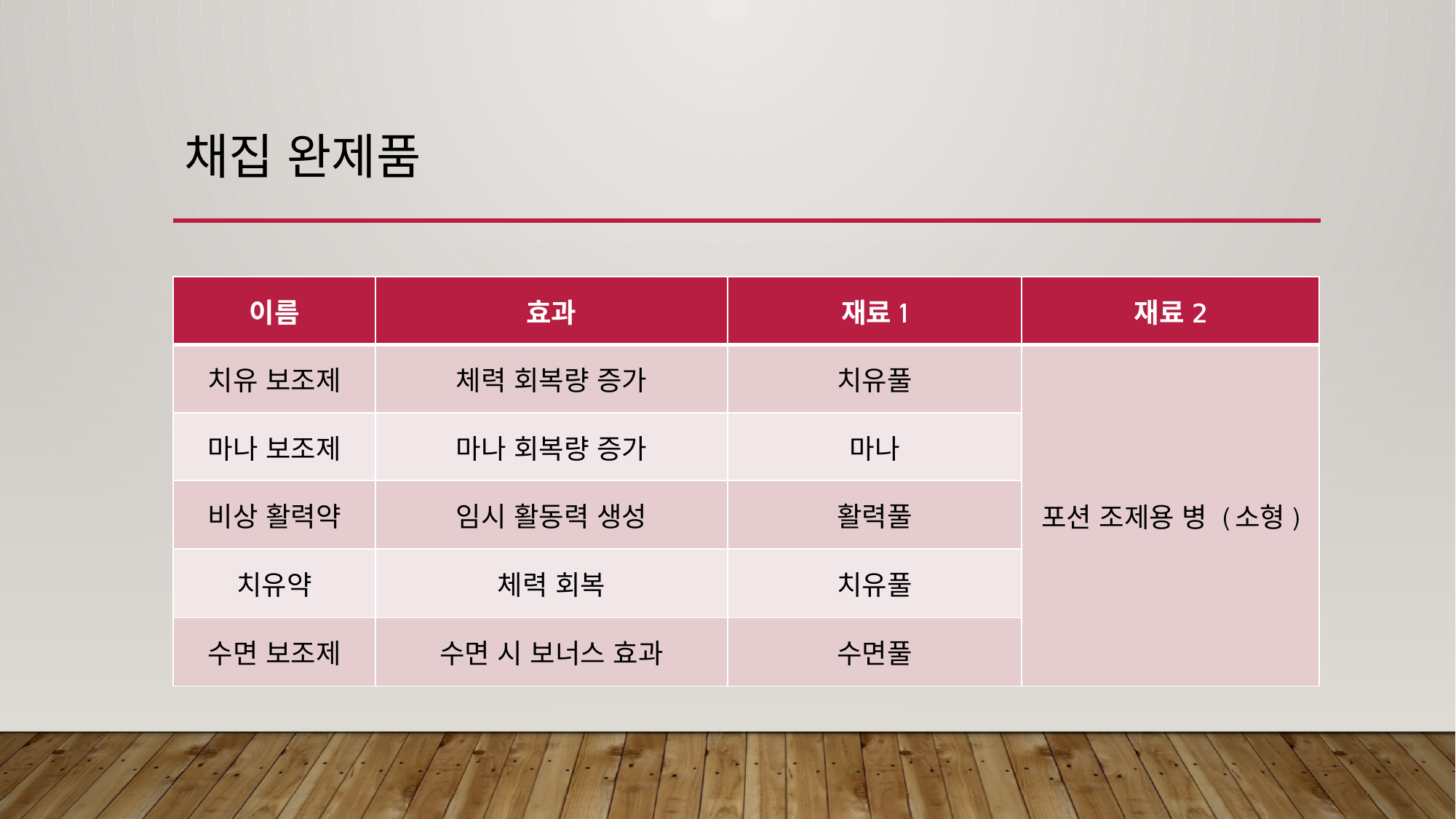

# 채집 완제품
| 이름 | 효과 | 재료1 | 재료2 |
| --- | --- | --- | --- |
| 치유 보조제 | 체력 회복량 증가 | 치유풀 | 포션 조제용 병 (소형) |
| 마나 보조제 | 마나 회복량 증가 | 마나 |  |
| 비상 활력약 | 임시 활동력 생성 | 활력풀 |  |
| 치유약 | 체력 회복 | 치유풀 |  |
| 수면 보조제 | 수면 시 보너스 효과 | 수면풀 |  |